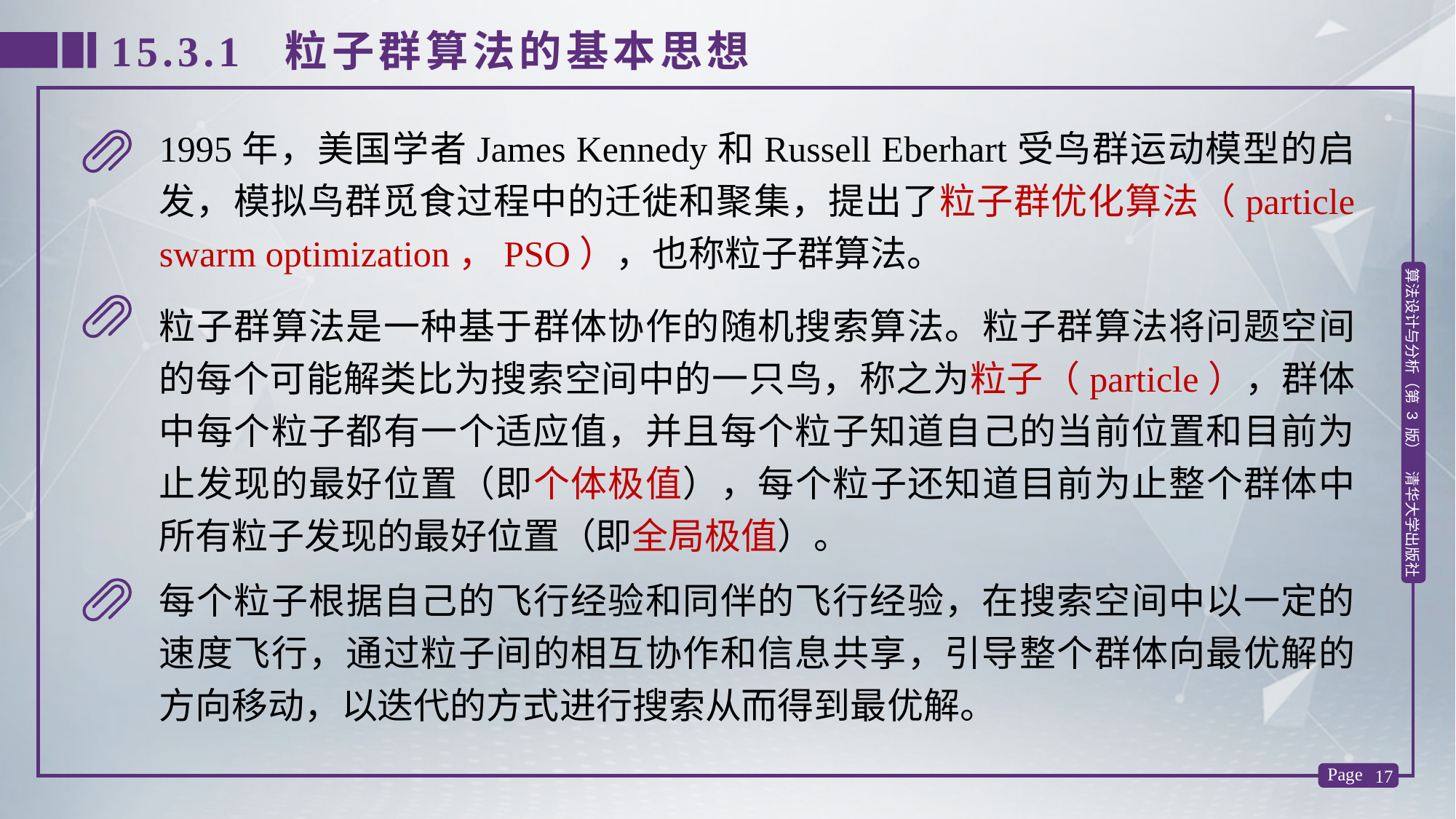

15.3.1  粒子群算法的基本思想
1995年，美国学者James Kennedy和Russell Eberhart受鸟群运动模型的启发，模拟鸟群觅食过程中的迁徙和聚集，提出了粒子群优化算法（particle swarm optimization，PSO），也称粒子群算法。

粒子群算法是一种基于群体协作的随机搜索算法。粒子群算法将问题空间的每个可能解类比为搜索空间中的一只鸟，称之为粒子（particle），群体中每个粒子都有一个适应值，并且每个粒子知道自己的当前位置和目前为止发现的最好位置（即个体极值），每个粒子还知道目前为止整个群体中所有粒子发现的最好位置（即全局极值）。

每个粒子根据自己的飞行经验和同伴的飞行经验，在搜索空间中以一定的速度飞行，通过粒子间的相互协作和信息共享，引导整个群体向最优解的方向移动，以迭代的方式进行搜索从而得到最优解。